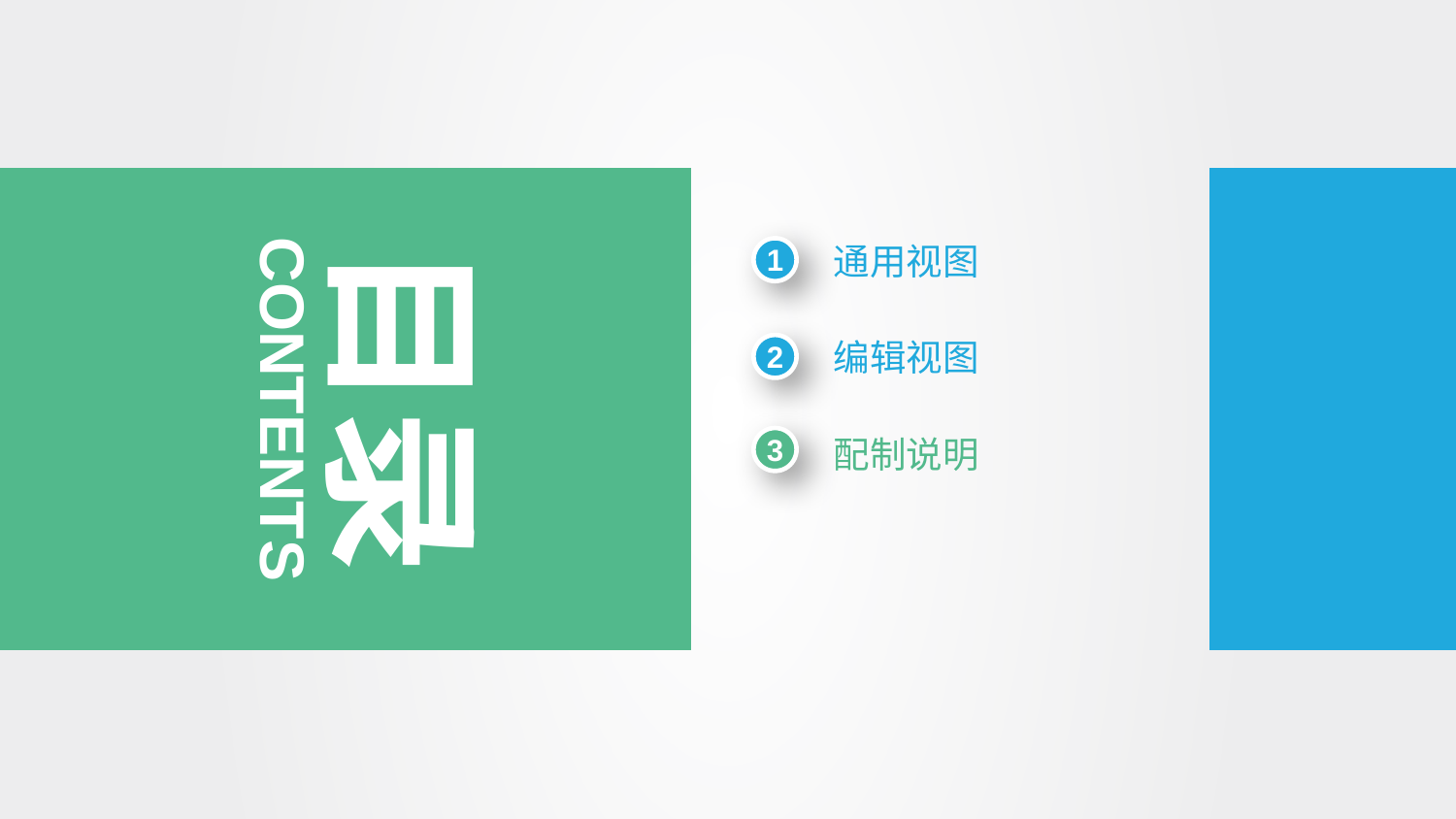

目录
通用视图

1
编辑视图

2
CONTENTS
3
配制说明